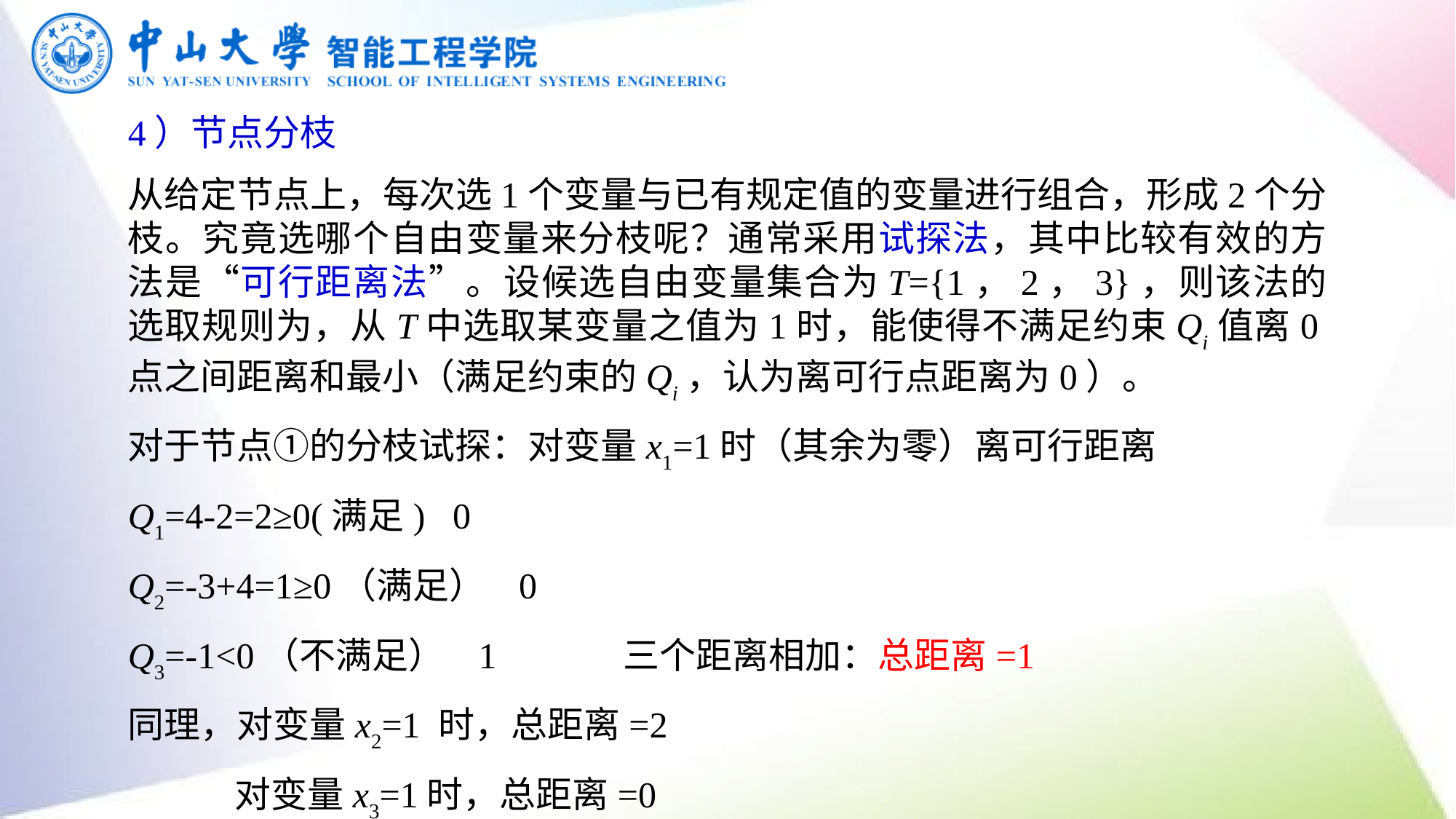

4）节点分枝
从给定节点上，每次选1个变量与已有规定值的变量进行组合，形成2个分枝。究竟选哪个自由变量来分枝呢？通常采用试探法，其中比较有效的方法是“可行距离法”。设候选自由变量集合为T={1，2，3}，则该法的选取规则为，从T中选取某变量之值为1时，能使得不满足约束Qi值离0点之间距离和最小（满足约束的Qi，认为离可行点距离为0）。
对于节点①的分枝试探：对变量x1=1时（其余为零）离可行距离
Q1=4-2=2≥0(满足)   0
Q2=-3+4=1≥0（满足）   0
Q3=-1<0（不满足）   1             三个距离相加：总距离=1
同理，对变量x2=1 时，总距离=2
            对变量x3=1时，总距离=0